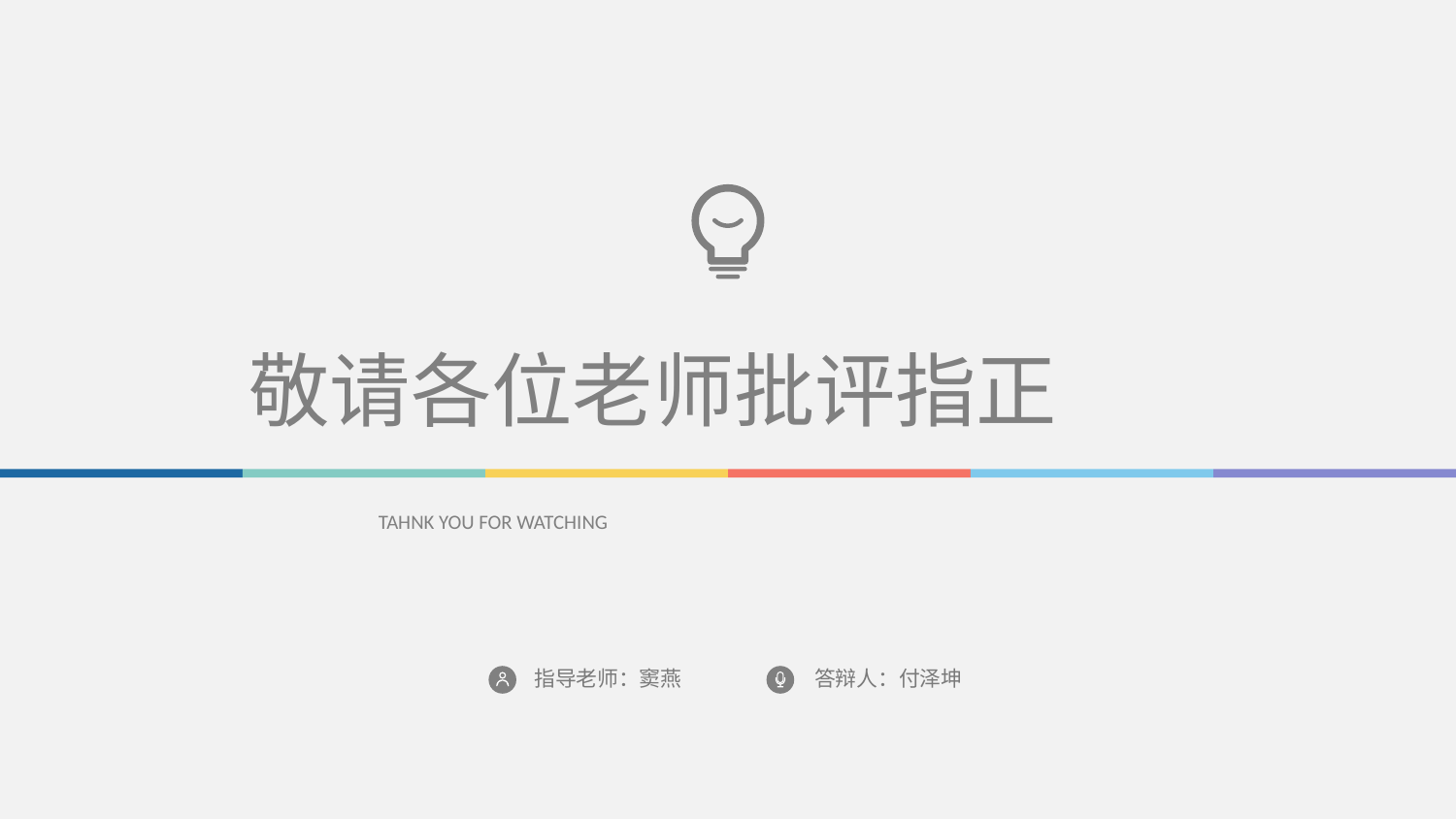

敬请各位老师批评指正

TAHNK YOU FOR WATCHING
指导老师：窦燕
答辩人：付泽坤